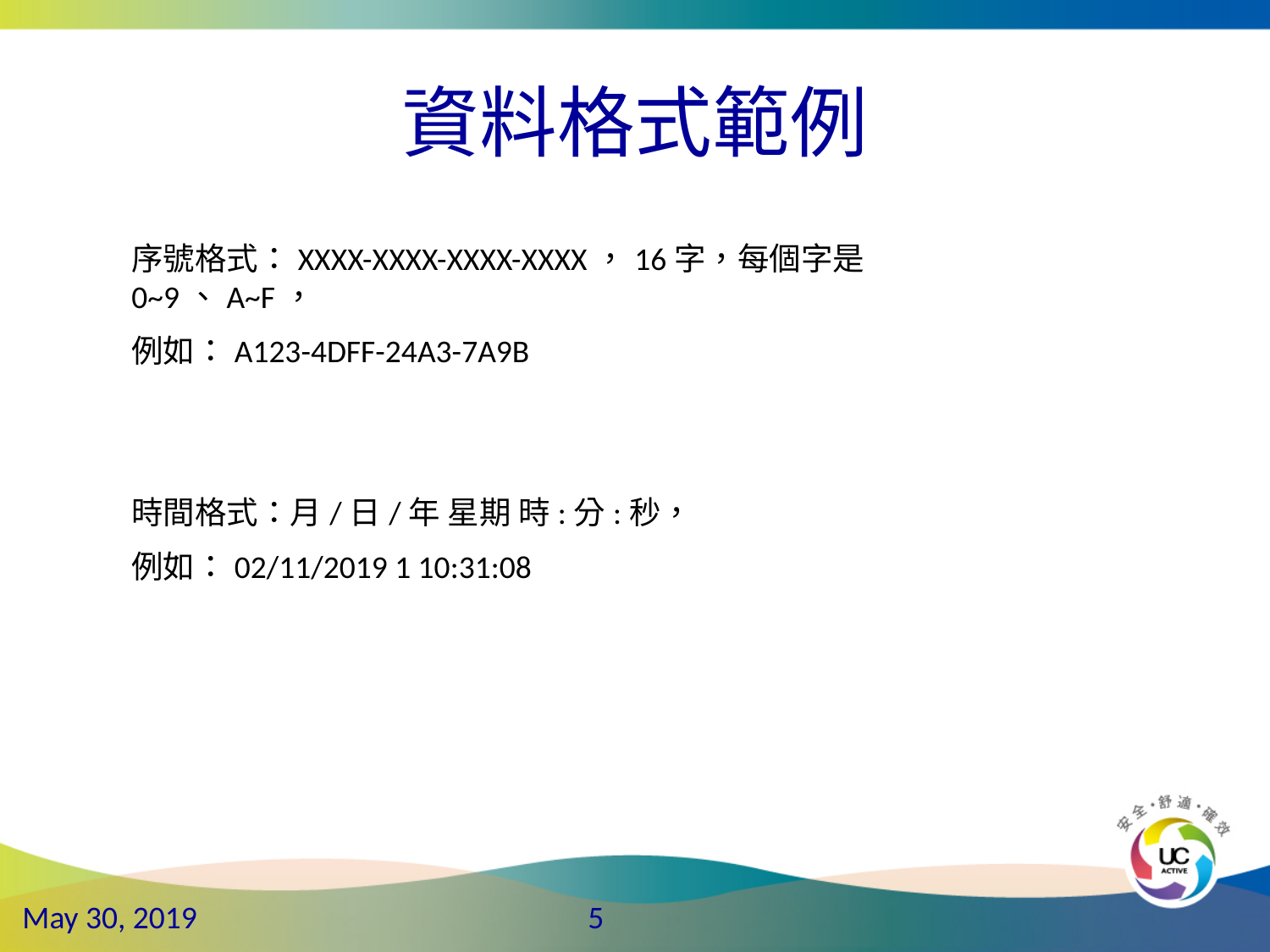

# 資料格式範例

序號格式：XXXX-XXXX-XXXX-XXXX，16字，每個字是0~9、A~F，
例如：A123-4DFF-24A3-7A9B

時間格式：月/日/年 星期 時:分:秒，
例如：02/11/2019 1 10:31:08